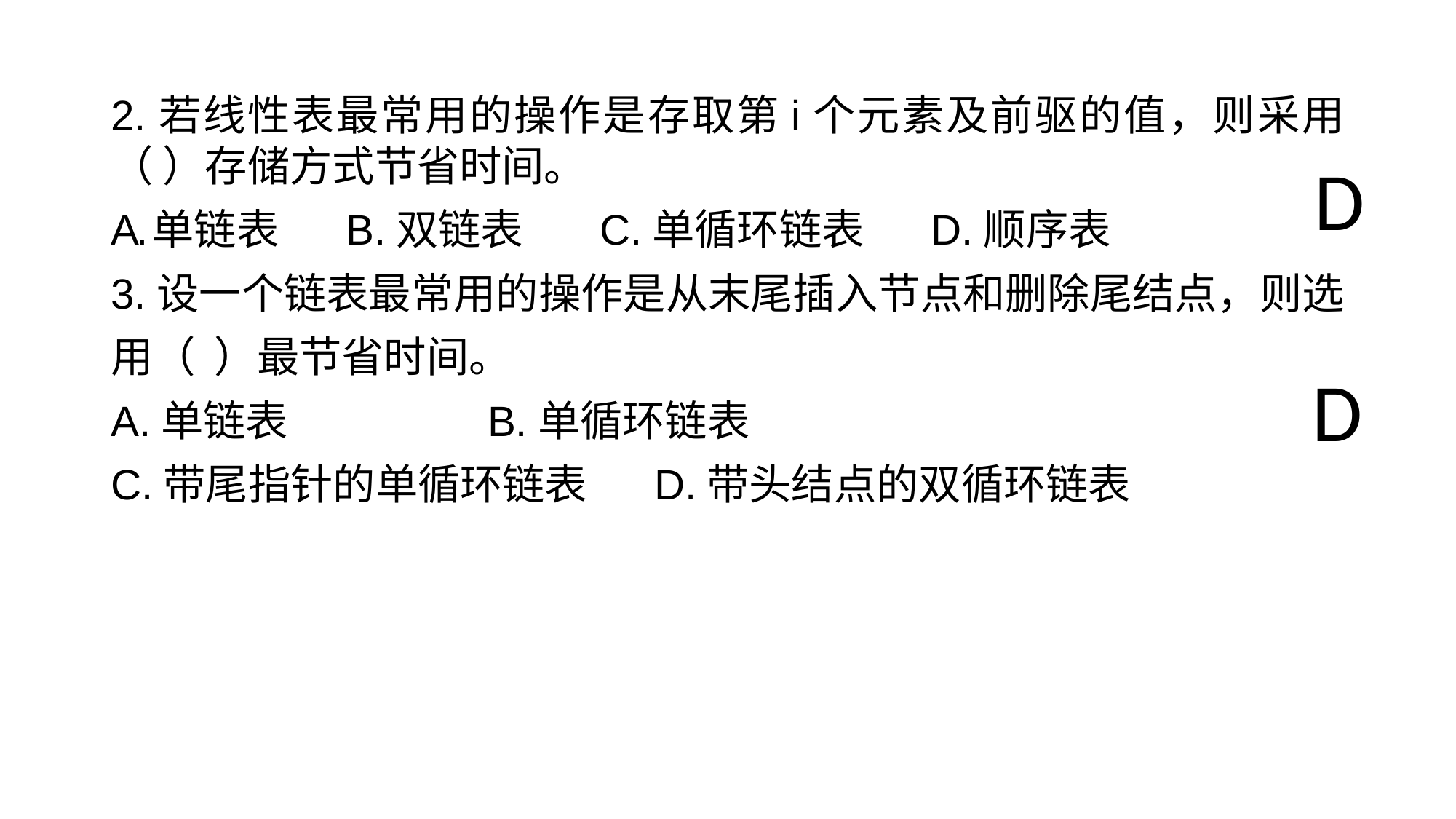

2.若线性表最常用的操作是存取第i个元素及前驱的值，则采用（ ）存储方式节省时间。
单链表      B.双链表       C.单循环链表      D.顺序表
3.设一个链表最常用的操作是从末尾插入节点和删除尾结点，则选用（  ）最节省时间。
A.单链表                    B.单循环链表
C.带尾指针的单循环链表      D.带头结点的双循环链表

D
D